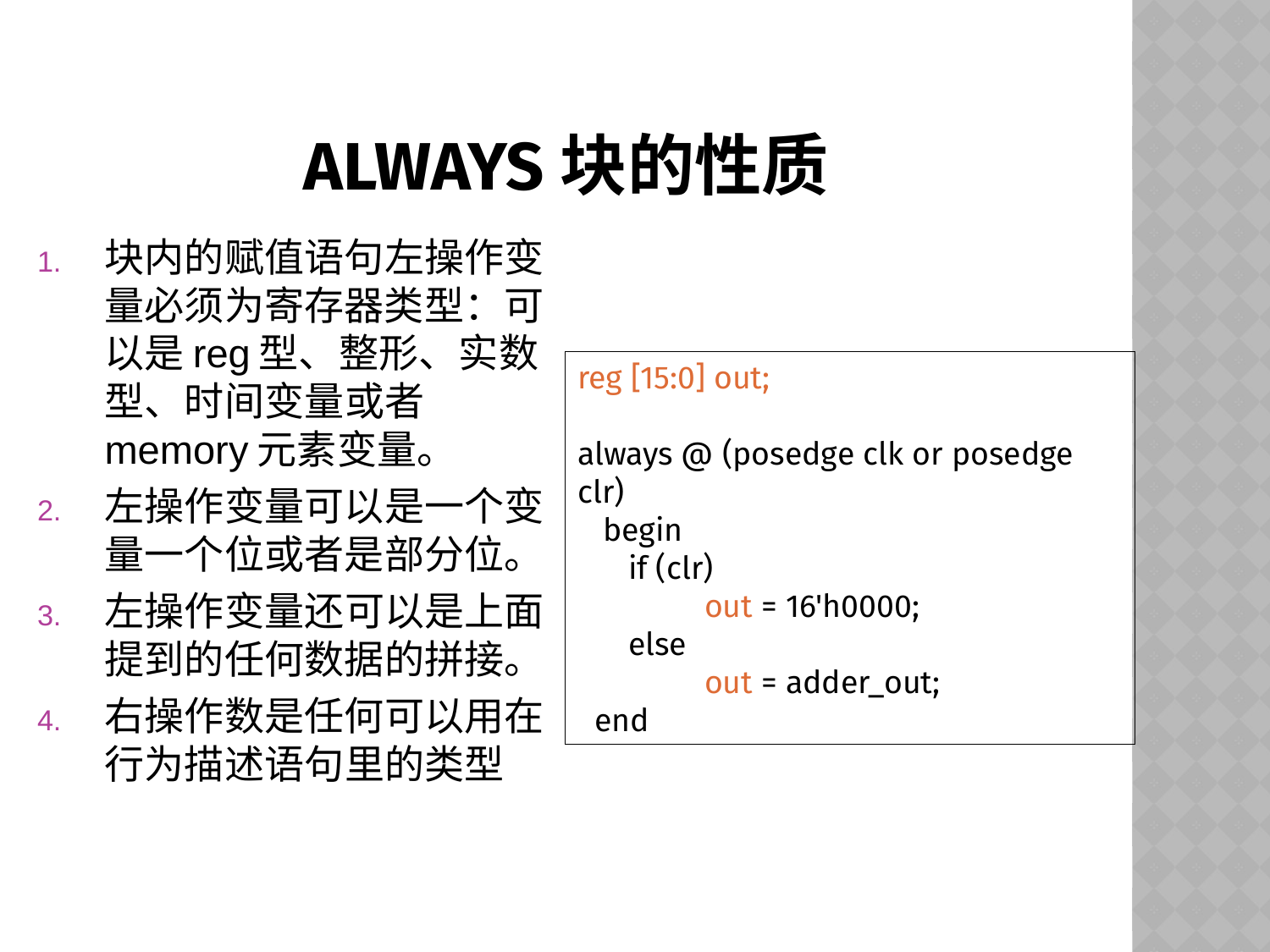

# Always块的性质
块内的赋值语句左操作变量必须为寄存器类型：可以是reg型、整形、实数型、时间变量或者memory元素变量。
左操作变量可以是一个变量一个位或者是部分位。
左操作变量还可以是上面提到的任何数据的拼接。
右操作数是任何可以用在行为描述语句里的类型
reg [15:0] out;

always @ (posedge clk or posedge clr)
   begin
      if (clr)
	out = 16'h0000;
      else
	out = adder_out;
  end